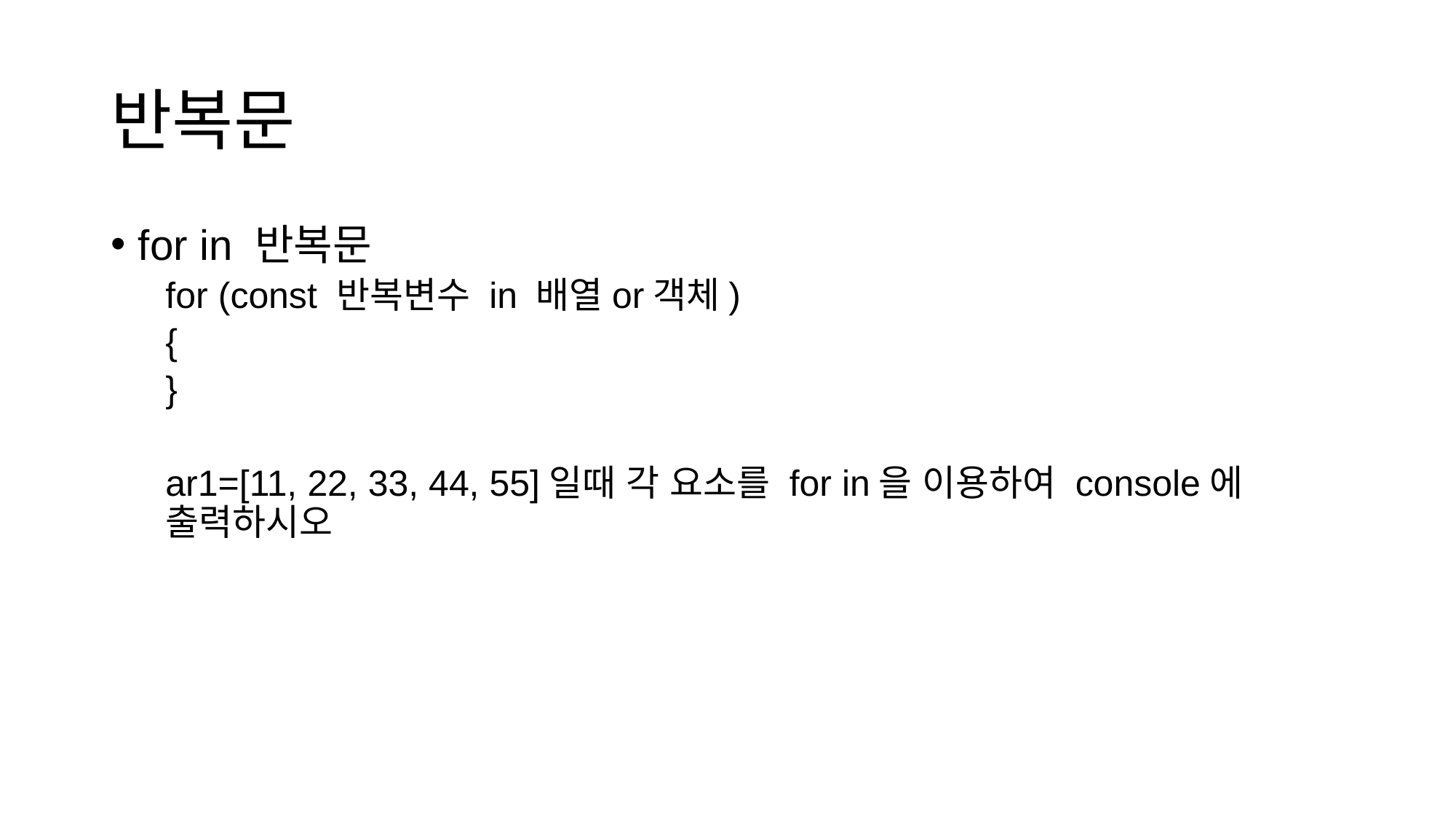

# 반복문
for in 반복문
for (const 반복변수 in 배열or객체)
{
}

ar1=[11, 22, 33, 44, 55]일때 각 요소를 for in을 이용하여 console에 출력하시오